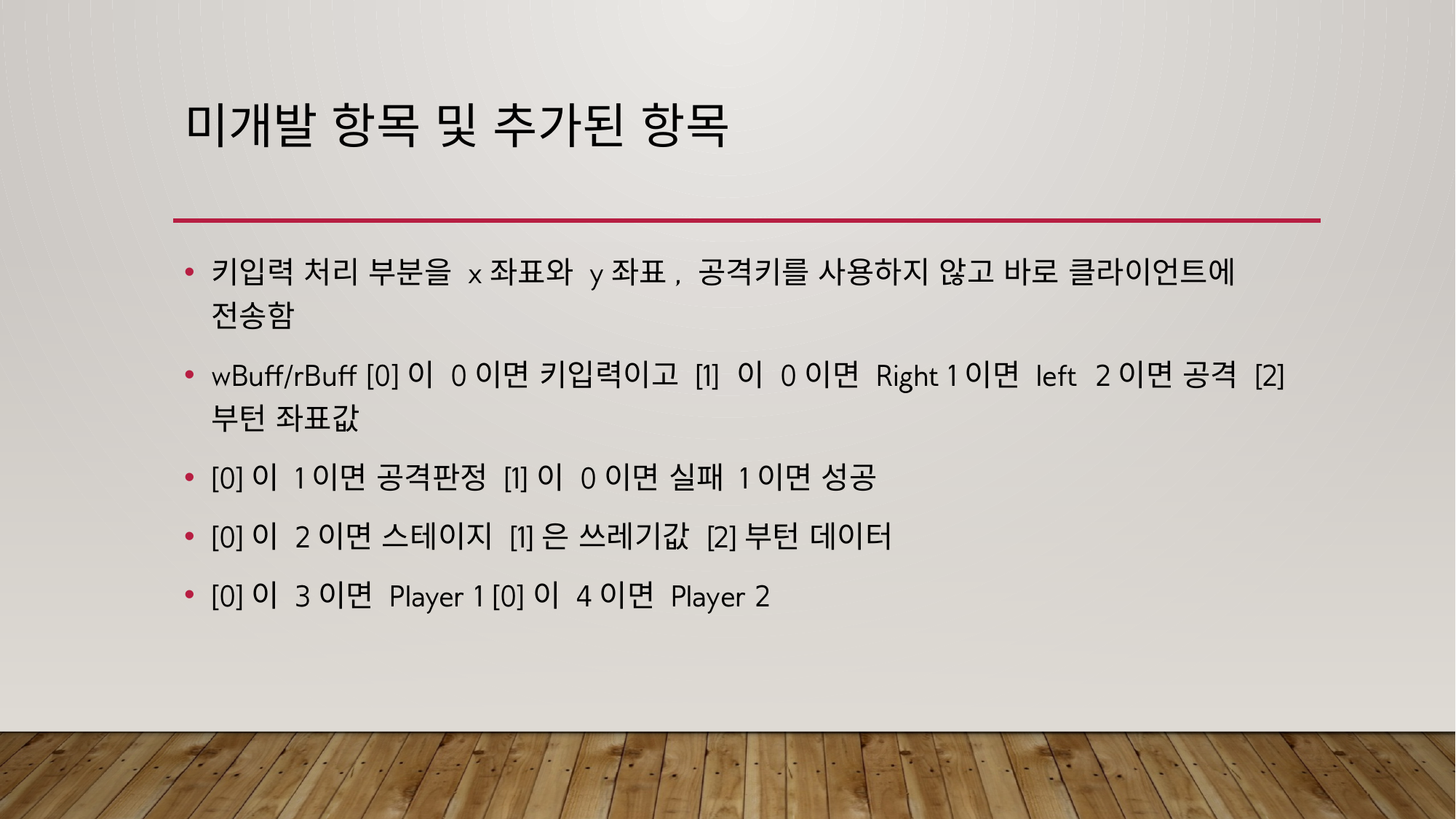

# 미개발 항목 및 추가된 항목
키입력 처리 부분을 x좌표와 y좌표, 공격키를 사용하지 않고 바로 클라이언트에 전송함
wBuff/rBuff [0]이 0이면 키입력이고 [1] 이 0이면 Right 1이면 left  2이면 공격 [2]부턴 좌표값
[0]이 1이면 공격판정 [1]이 0이면 실패 1이면 성공
[0]이 2이면 스테이지 [1]은 쓰레기값 [2]부턴 데이터
[0]이 3이면 Player 1 [0]이 4이면 Player 2